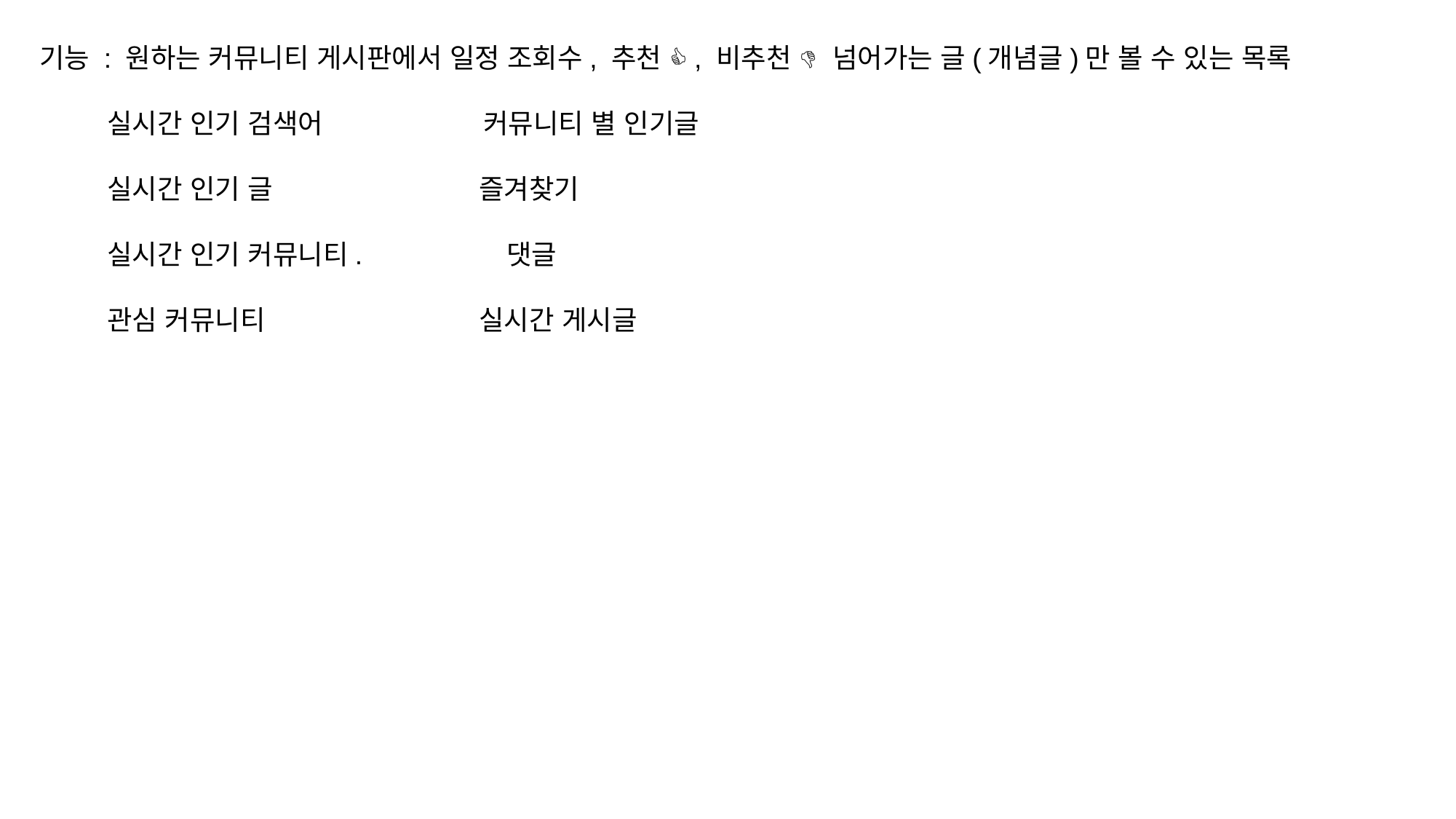

기능 : 원하는 커뮤니티 게시판에서 일정 조회수, 추천 👍, 비추천 👎  넘어가는 글(개념글)만 볼 수 있는 목록

        실시간 인기 검색어                     커뮤니티 별 인기글

        실시간 인기 글                           즐겨찾기

        실시간 인기 커뮤니티.                  댓글

        관심 커뮤니티                            실시간 게시글